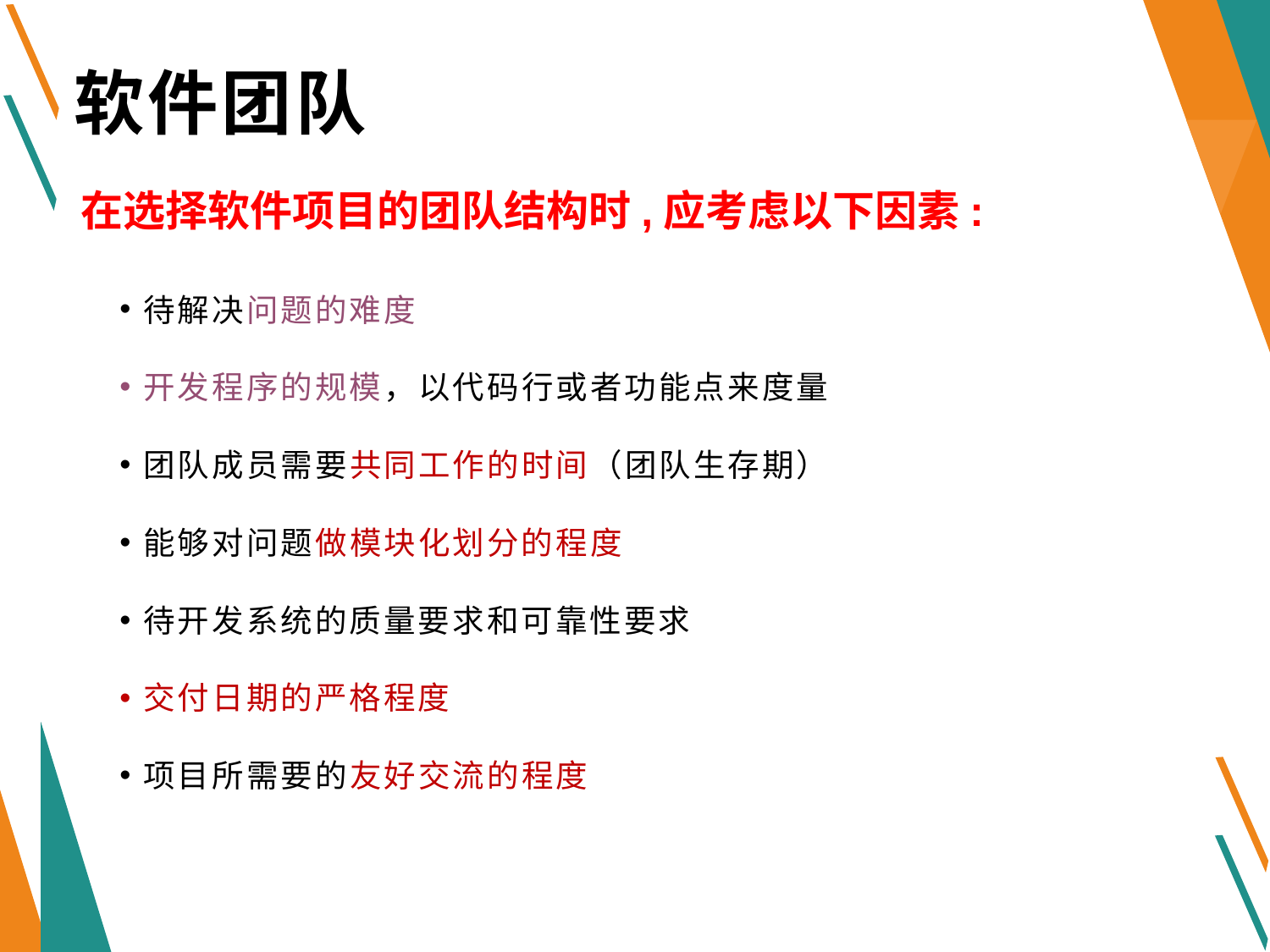

# 软件团队
在选择软件项目的团队结构时,应考虑以下因素:
待解决问题的难度
开发程序的规模，以代码行或者功能点来度量
团队成员需要共同工作的时间（团队生存期）
能够对问题做模块化划分的程度
待开发系统的质量要求和可靠性要求
交付日期的严格程度
项目所需要的友好交流的程度
7